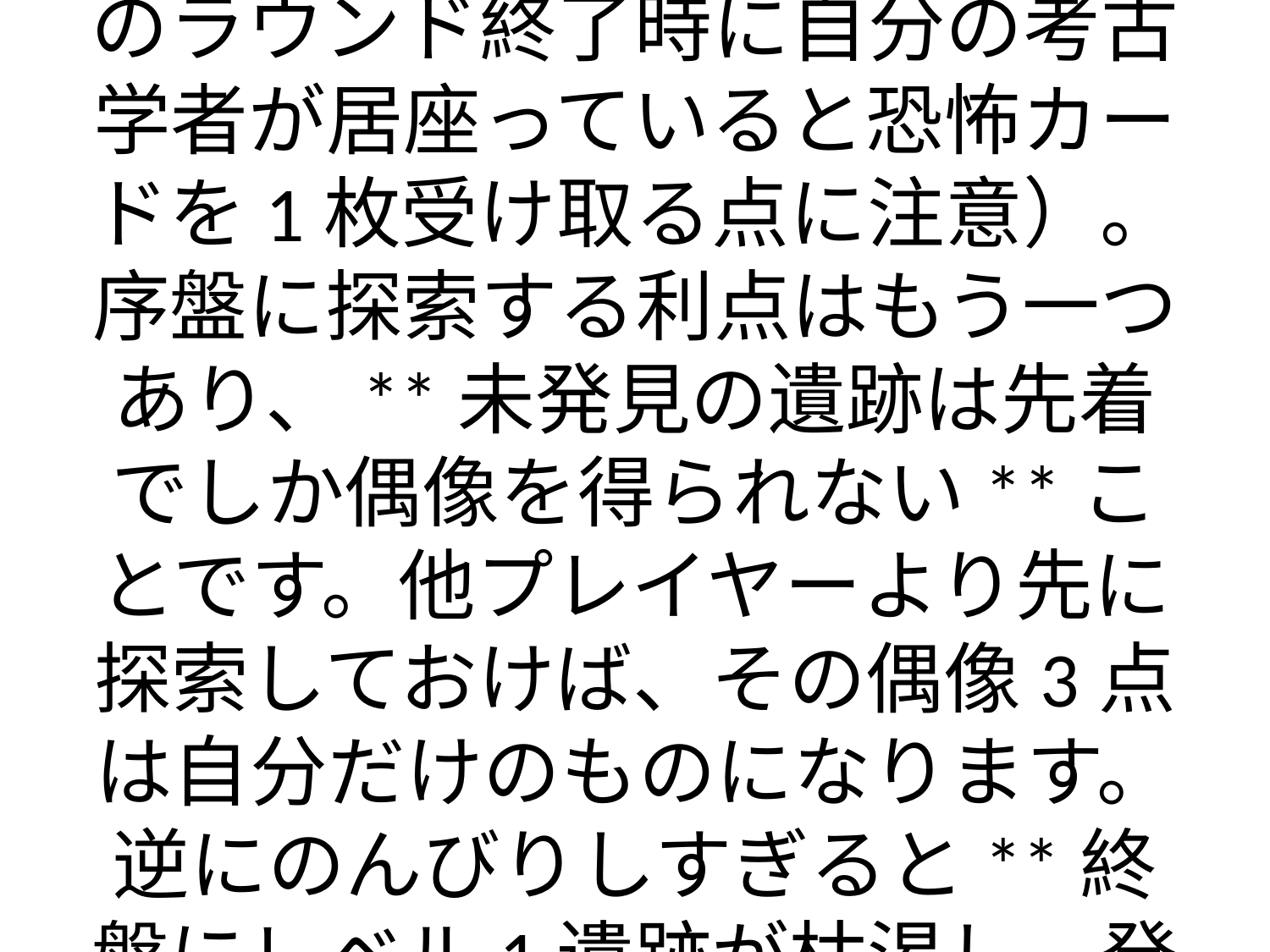

# - **序盤の探索タイミング:** 序盤に関しては、**ラウンド1か2で1度は発見を行う**のがおすすめです。あまり早過ぎてもその後の守護者討伐が難しいですが、**ラウンド2までにコンパス3個を確保**できたらレベル1遺跡を発見してみましょう。偶像タイルから得られる資源ボーナスは序盤なら研究に直結するものも多く、守護者討伐が無理でも**一時的に放置して次ラウンド冒頭に討伐**する手もあります（ただしそのラウンド終了時に自分の考古学者が居座っていると恐怖カードを1枚受け取る点に注意）。序盤に探索する利点はもう一つあり、**未発見の遺跡は先着でしか偶像を得られない**ことです。他プレイヤーより先に探索しておけば、その偶像3点は自分だけのものになります。逆にのんびりしすぎると**終盤にレベル1遺跡が枯渇し、発掘しかできなくなる**恐れもあります。にもあるように「**新たな場所の発見（探索）は終盤には奪い合いになる**」ため、取りたい遺跡があるなら早めに動くことも検討しましょう。